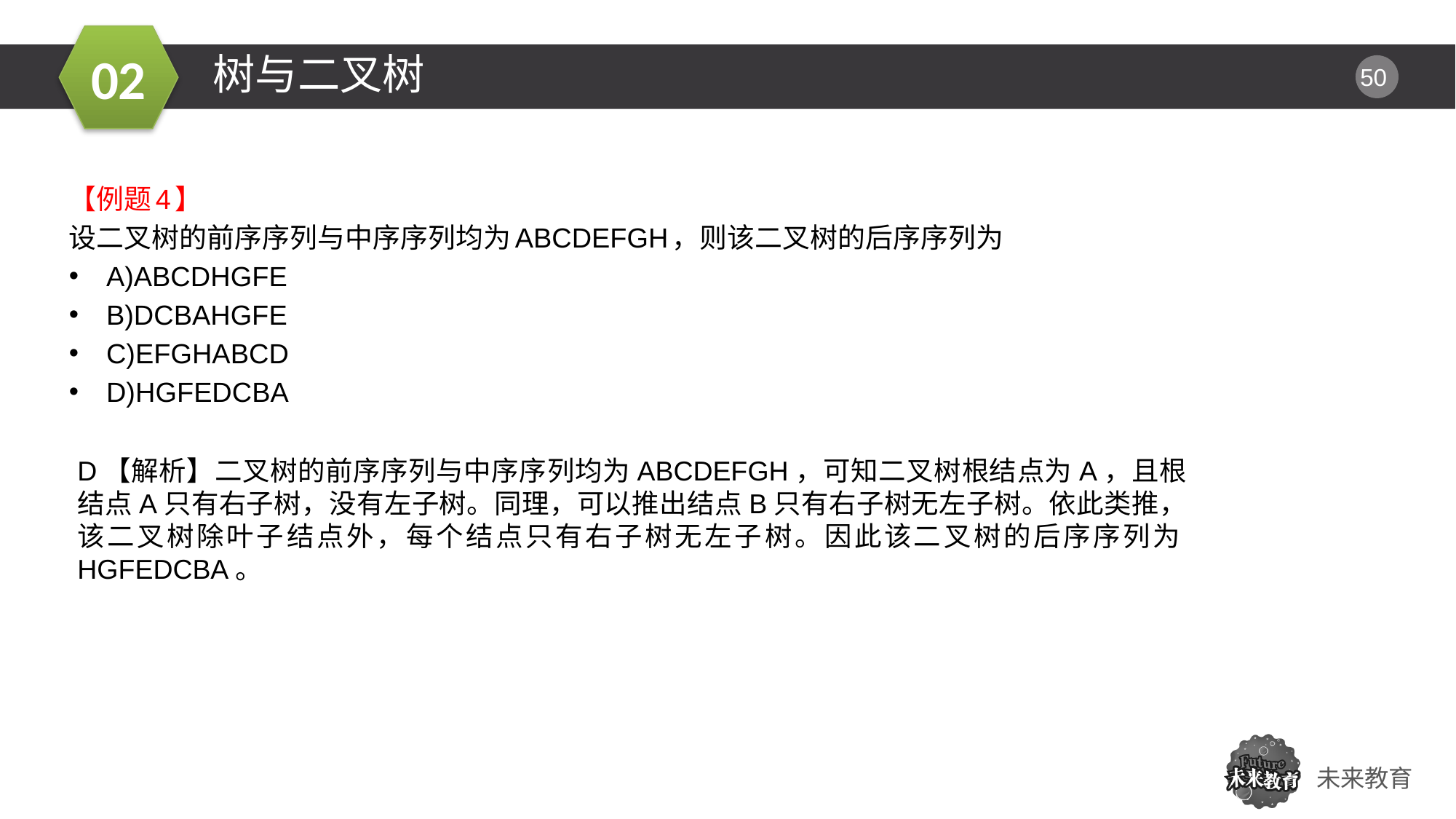

树与二叉树
【例题4】
设二叉树的前序序列与中序序列均为ABCDEFGH，则该二叉树的后序序列为
A)ABCDHGFE
B)DCBAHGFE
C)EFGHABCD
D)HGFEDCBA

01
D【解析】二叉树的前序序列与中序序列均为ABCDEFGH，可知二叉树根结点为A，且根结点A只有右子树，没有左子树。同理，可以推出结点B只有右子树无左子树。依此类推，该二叉树除叶子结点外，每个结点只有右子树无左子树。因此该二叉树的后序序列为HGFEDCBA。